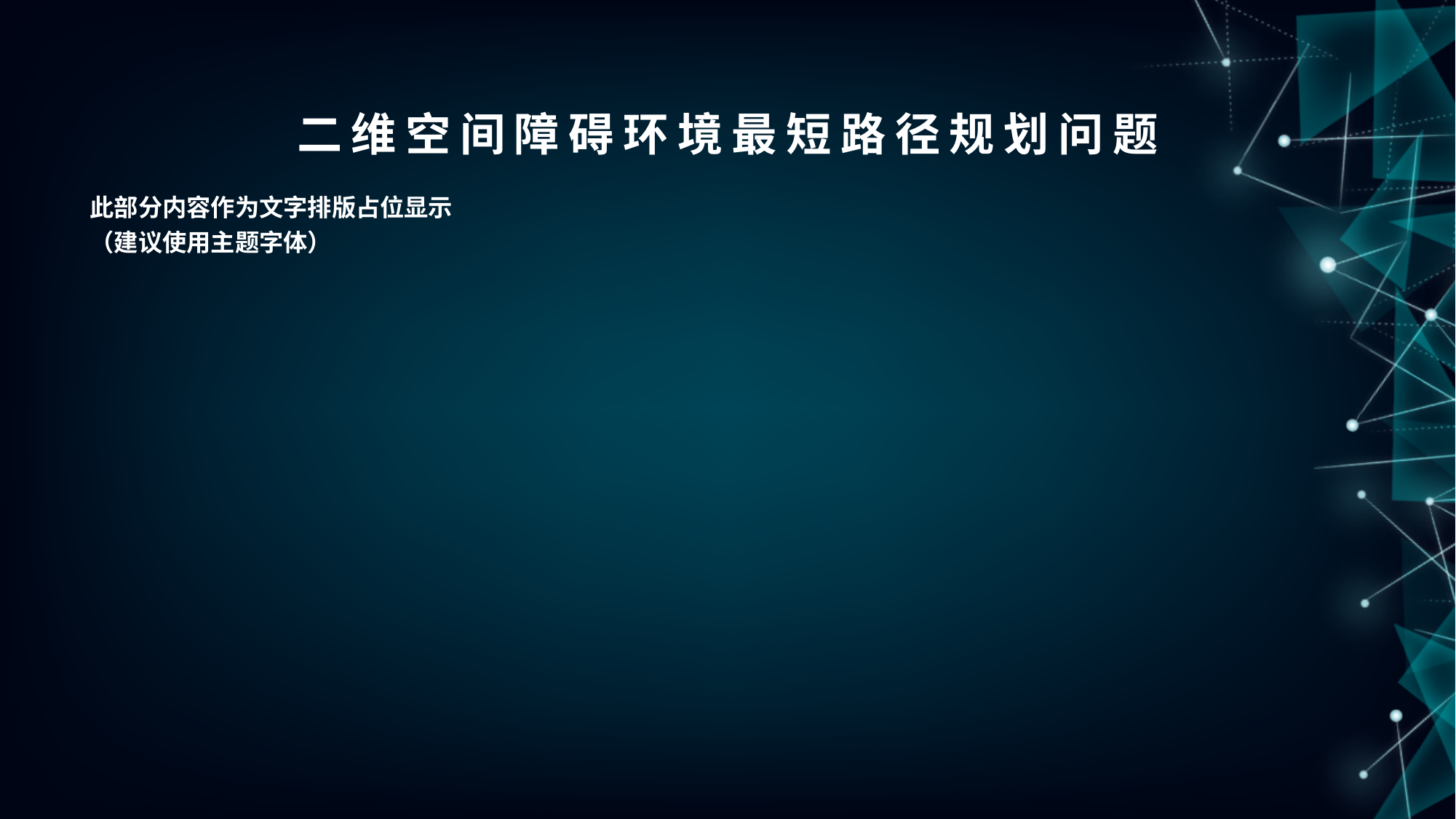

二维空间障碍环境最短路径规划问题
此部分内容作为文字排版占位显示
（建议使用主题字体）